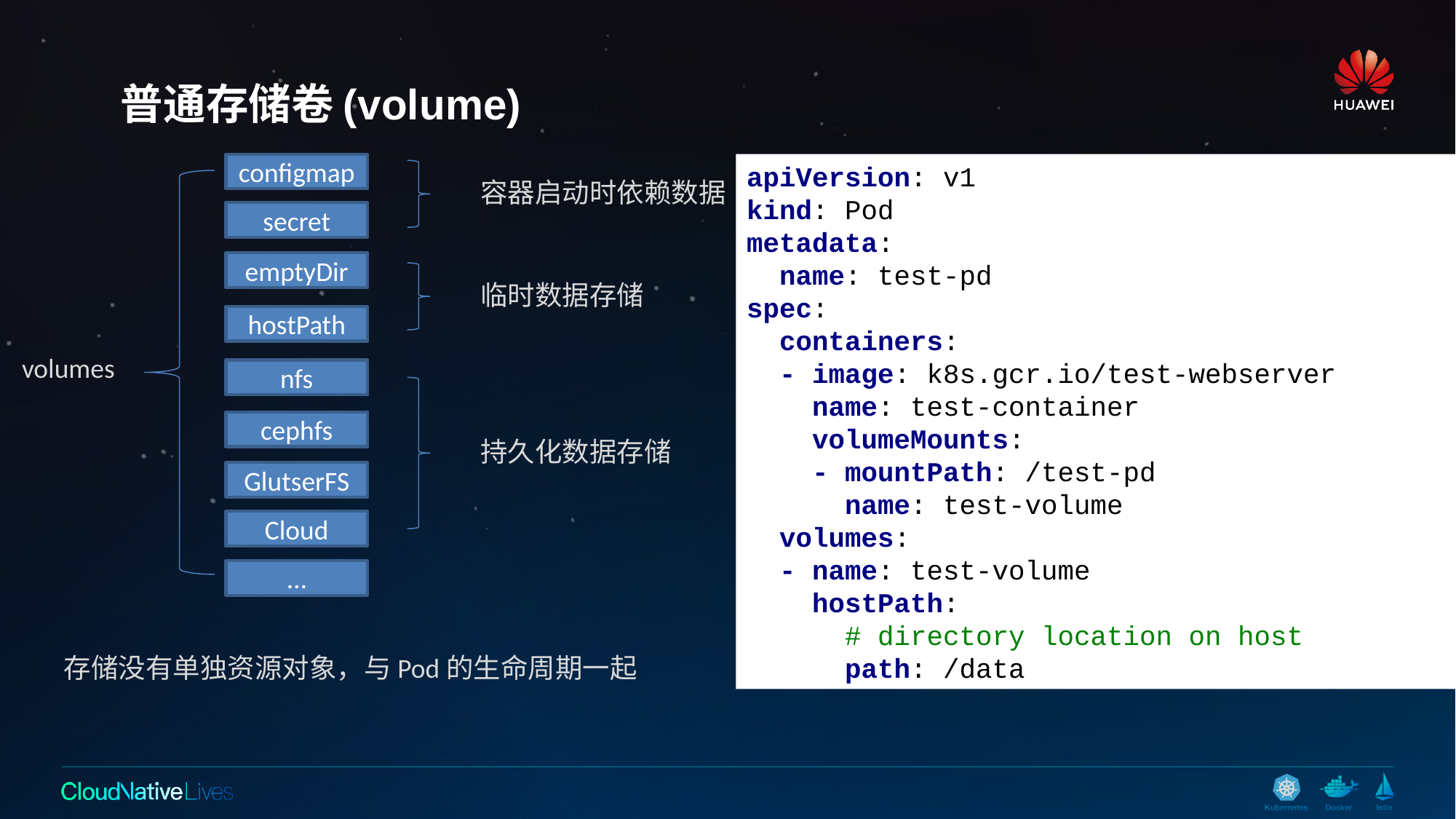

# 普通存储卷(volume)
configmap
apiVersion: v1
kind: Pod
metadata:
  name: test-pd
spec:
  containers:
  - image: k8s.gcr.io/test-webserver
    name: test-container
    volumeMounts:
    - mountPath: /test-pd
      name: test-volume
  volumes:
  - name: test-volume
    hostPath:
      # directory location on host
      path: /data

容器启动时依赖数据
secret
emptyDir

临时数据存储
hostPath
volumes
nfs

cephfs
持久化数据存储
GlutserFS
Cloud
…
存储没有单独资源对象，与Pod的生命周期一起